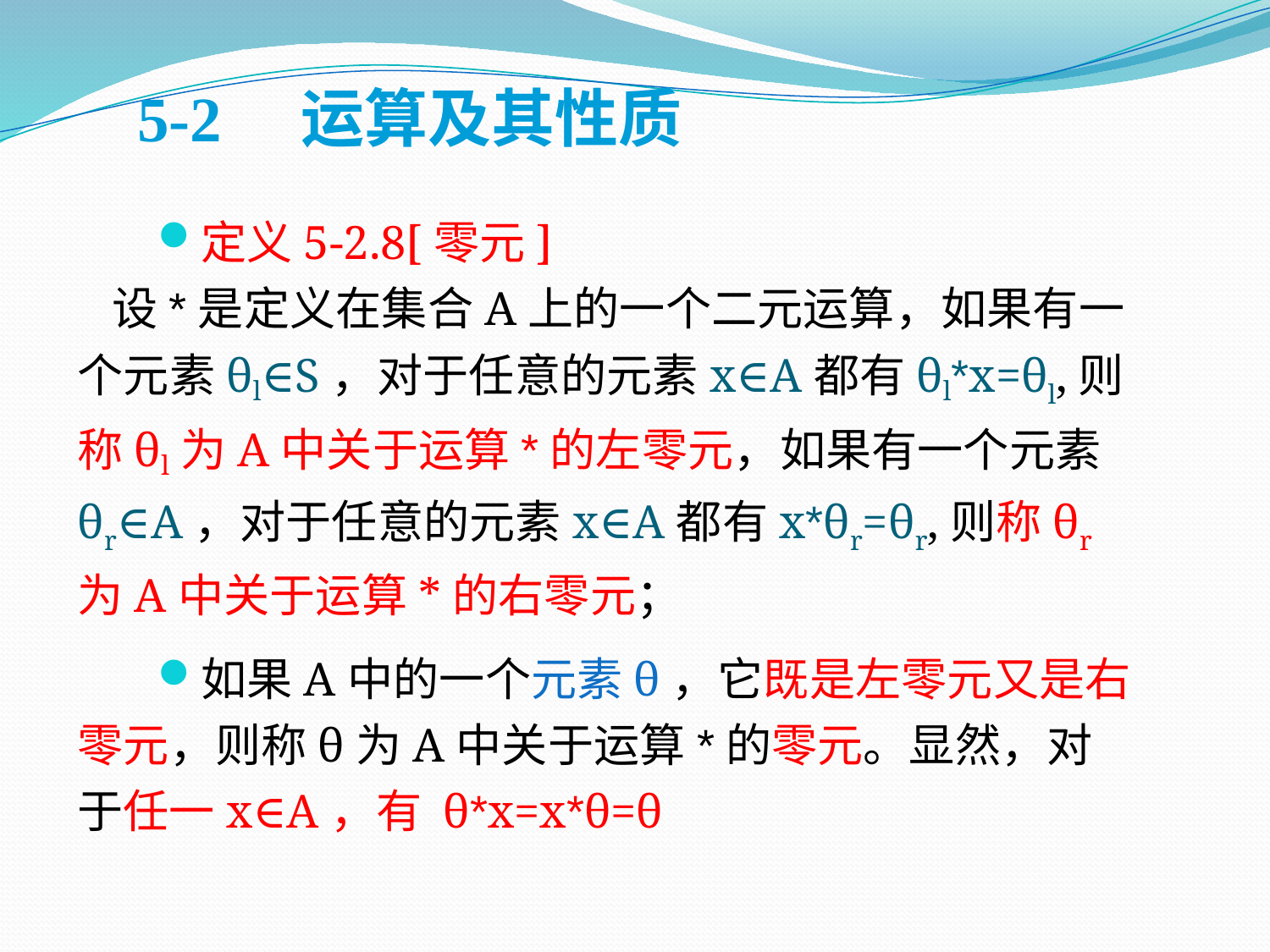

5-2　运算及其性质
定义5-2.8[零元]
  设*是定义在集合A上的一个二元运算，如果有一个元素θl∈S，对于任意的元素x∈A都有θl*x=θl,则称θl为A中关于运算*的左零元，如果有一个元素θr∈A，对于任意的元素x∈A都有x*θr=θr,则称θr为A中关于运算*的右零元；
如果A中的一个元素θ，它既是左零元又是右零元，则称θ为A中关于运算*的零元。显然，对于任一x∈A，有 θ*x=x*θ=θ